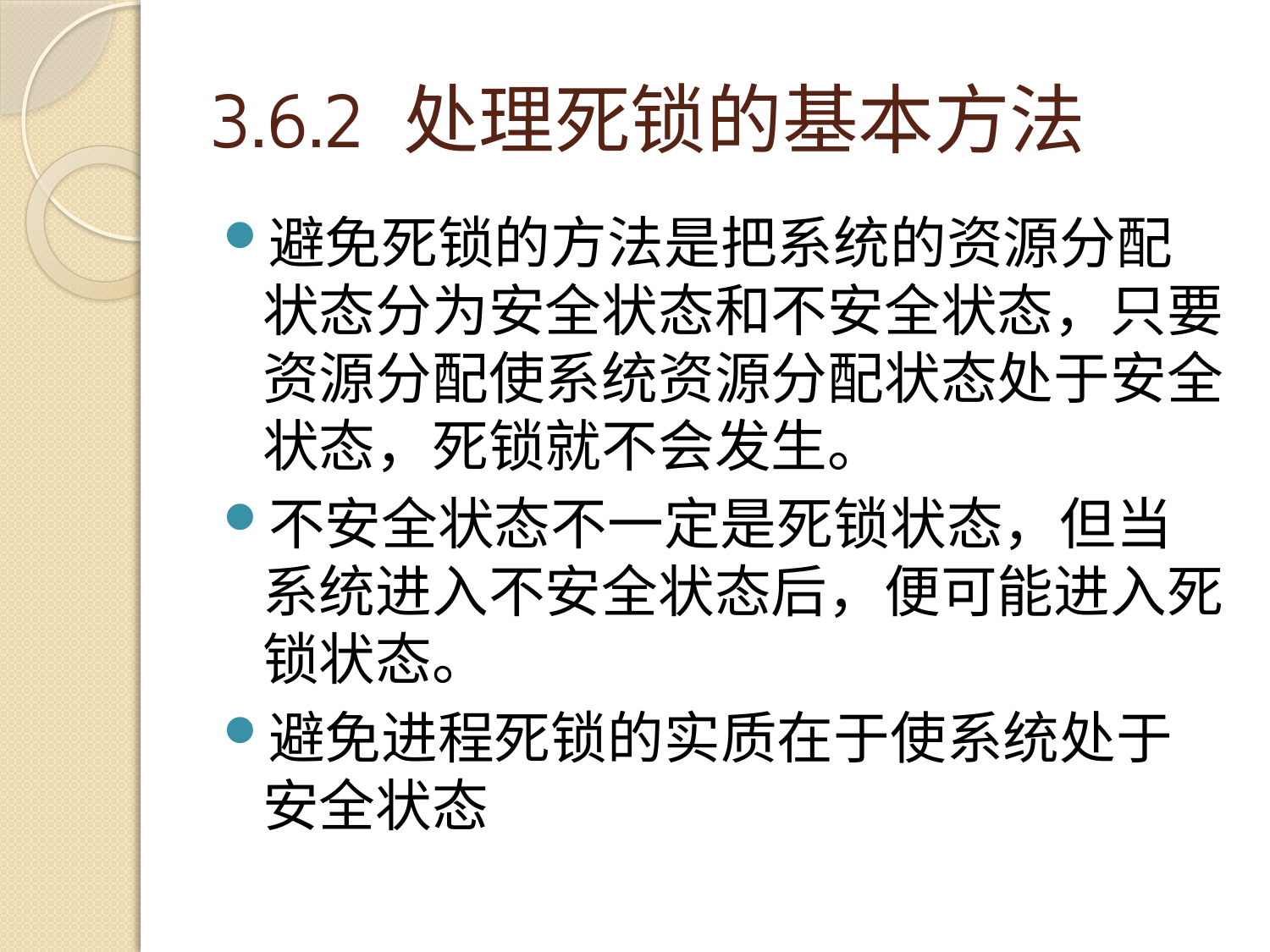

# 3.6.2 处理死锁的基本方法
避免死锁的方法是把系统的资源分配状态分为安全状态和不安全状态，只要资源分配使系统资源分配状态处于安全状态，死锁就不会发生。
不安全状态不一定是死锁状态，但当系统进入不安全状态后，便可能进入死锁状态。
避免进程死锁的实质在于使系统处于安全状态